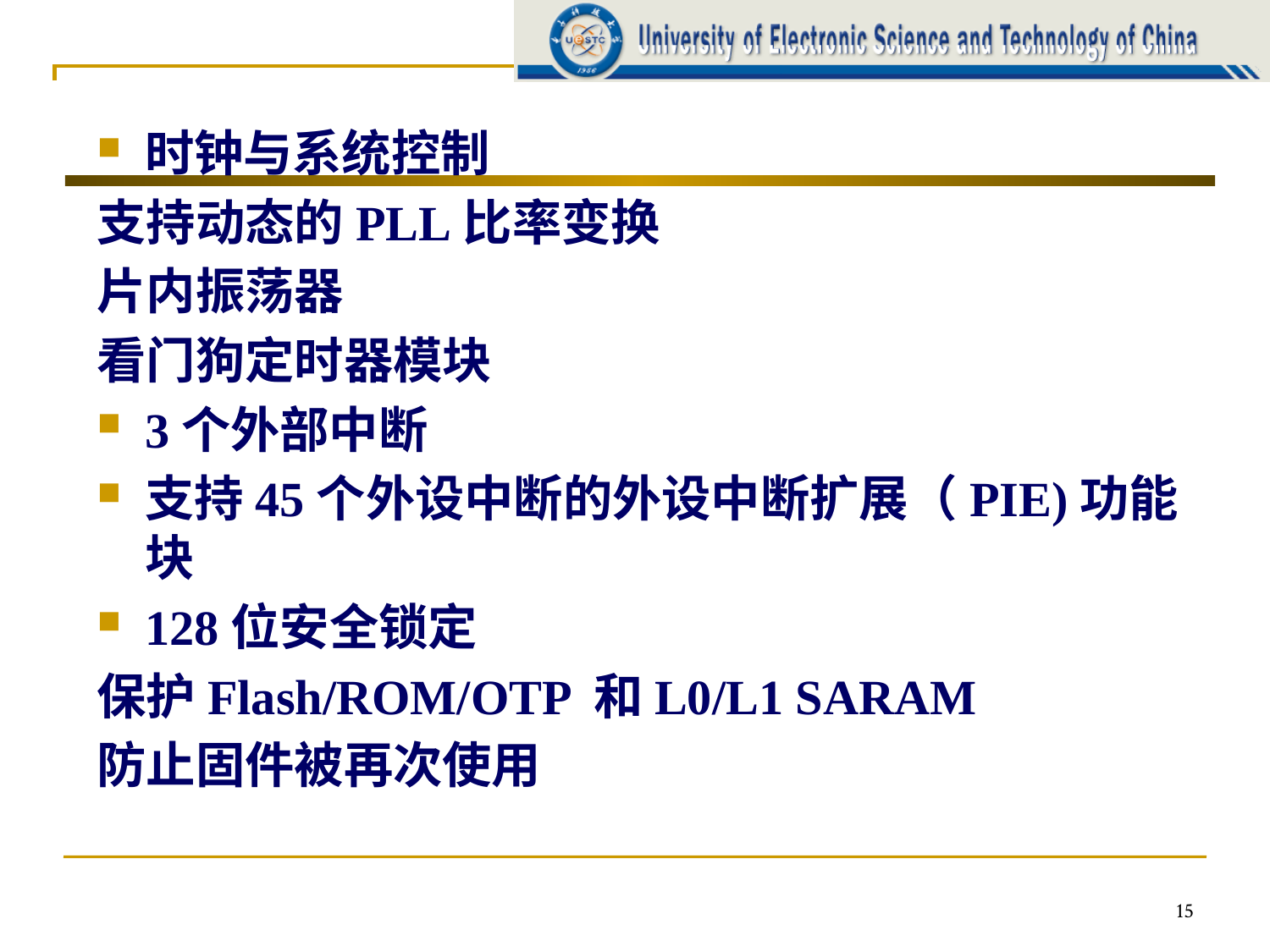

时钟与系统控制
支持动态的PLL比率变换
片内振荡器
看门狗定时器模块
3个外部中断
支持45个外设中断的外设中断扩展（PIE)功能块
128位安全锁定
保护Flash/ROM/OTP 和L0/L1 SARAM
防止固件被再次使用
15